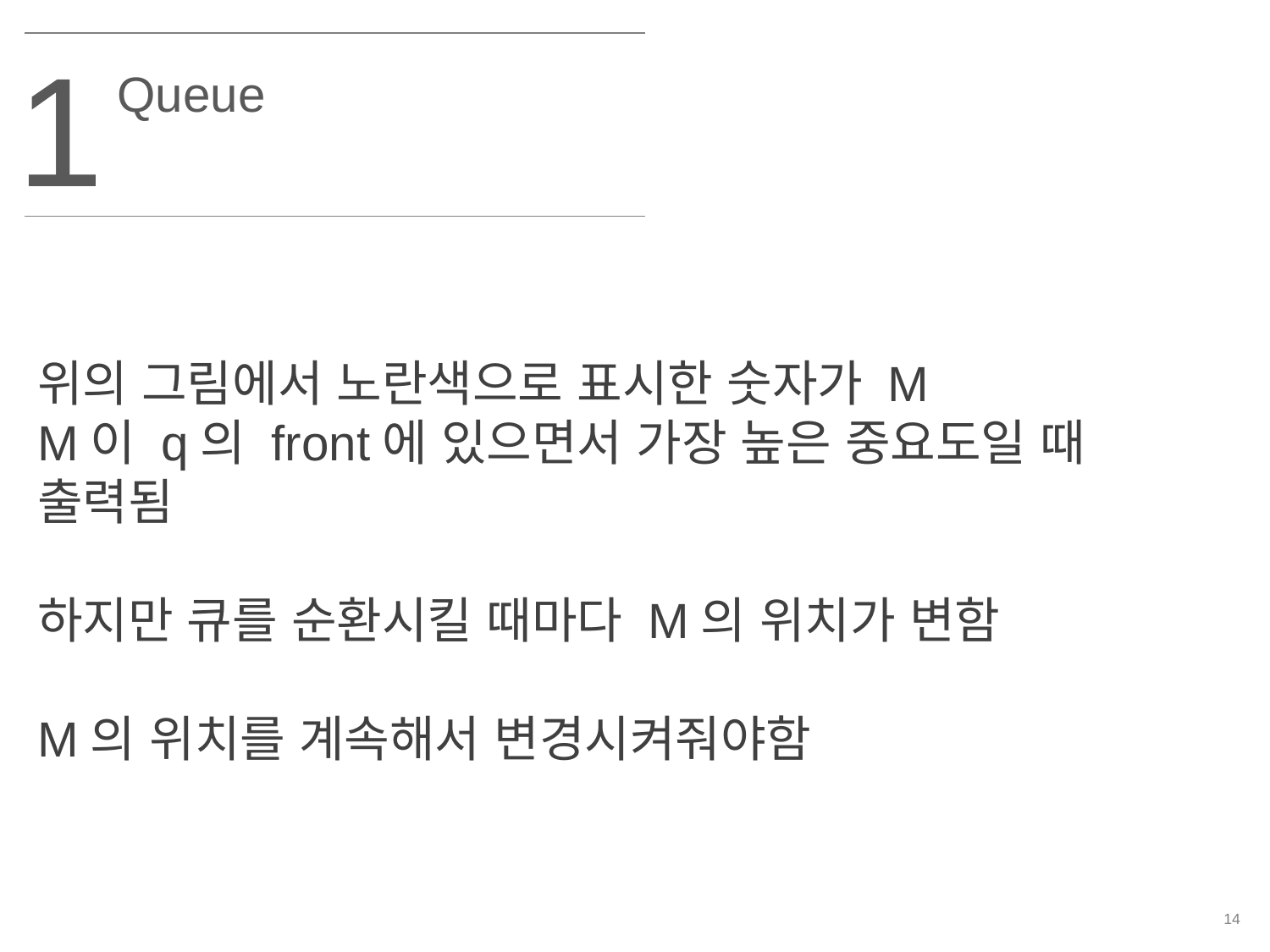

1
Queue
위의 그림에서 노란색으로 표시한 숫자가 M
M이 q의 front에 있으면서 가장 높은 중요도일 때 출력됨

하지만 큐를 순환시킬 때마다 M의 위치가 변함

M의 위치를 계속해서 변경시켜줘야함